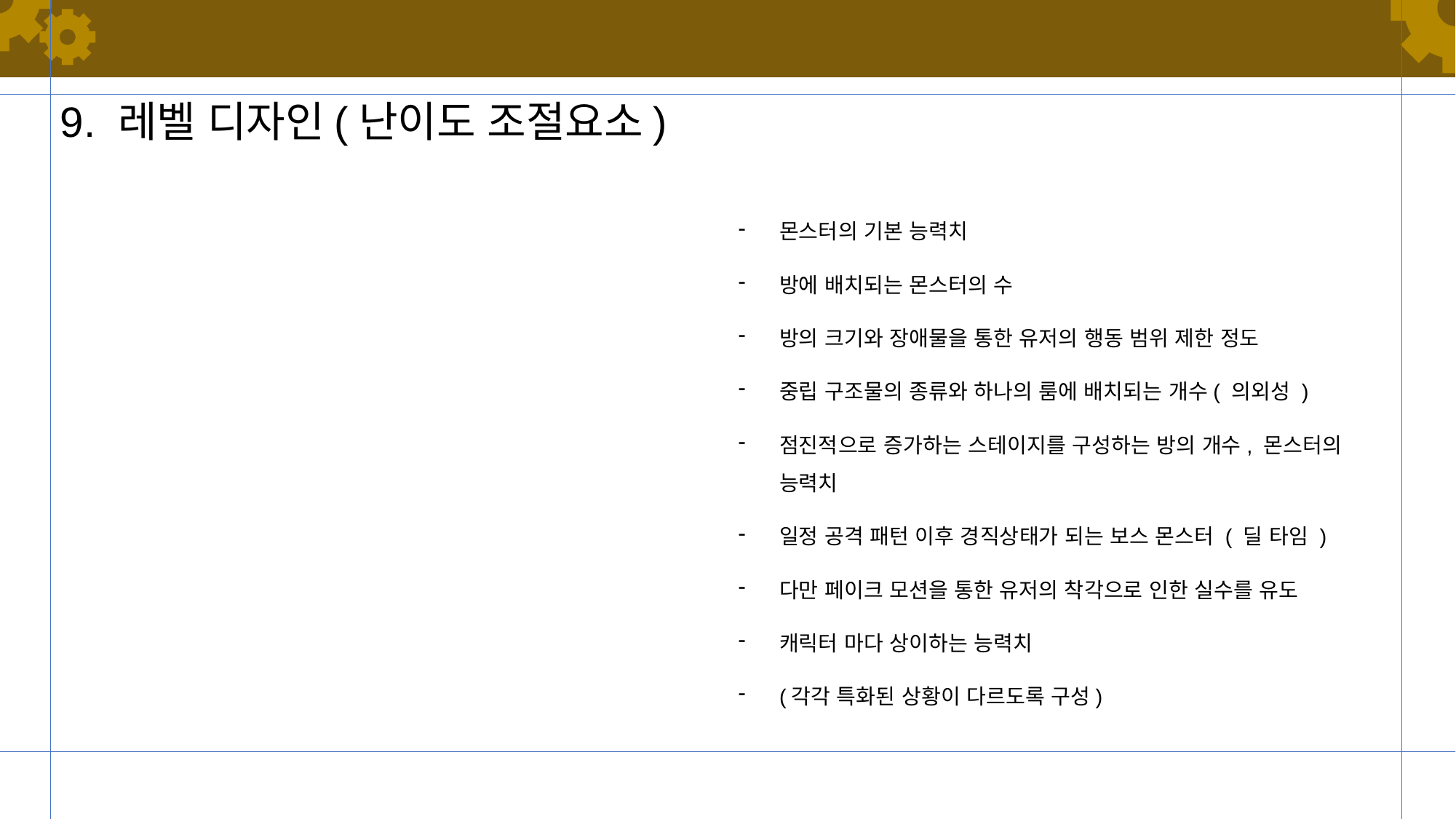

#
9. 레벨 디자인(난이도 조절요소)
몬스터의 기본 능력치
방에 배치되는 몬스터의 수
방의 크기와 장애물을 통한 유저의 행동 범위 제한 정도
중립 구조물의 종류와 하나의 룸에 배치되는 개수( 의외성 )
점진적으로 증가하는 스테이지를 구성하는 방의 개수, 몬스터의 능력치
일정 공격 패턴 이후 경직상태가 되는 보스 몬스터 ( 딜 타임 )
다만 페이크 모션을 통한 유저의 착각으로 인한 실수를 유도
캐릭터 마다 상이하는 능력치
(각각 특화된 상황이 다르도록 구성)